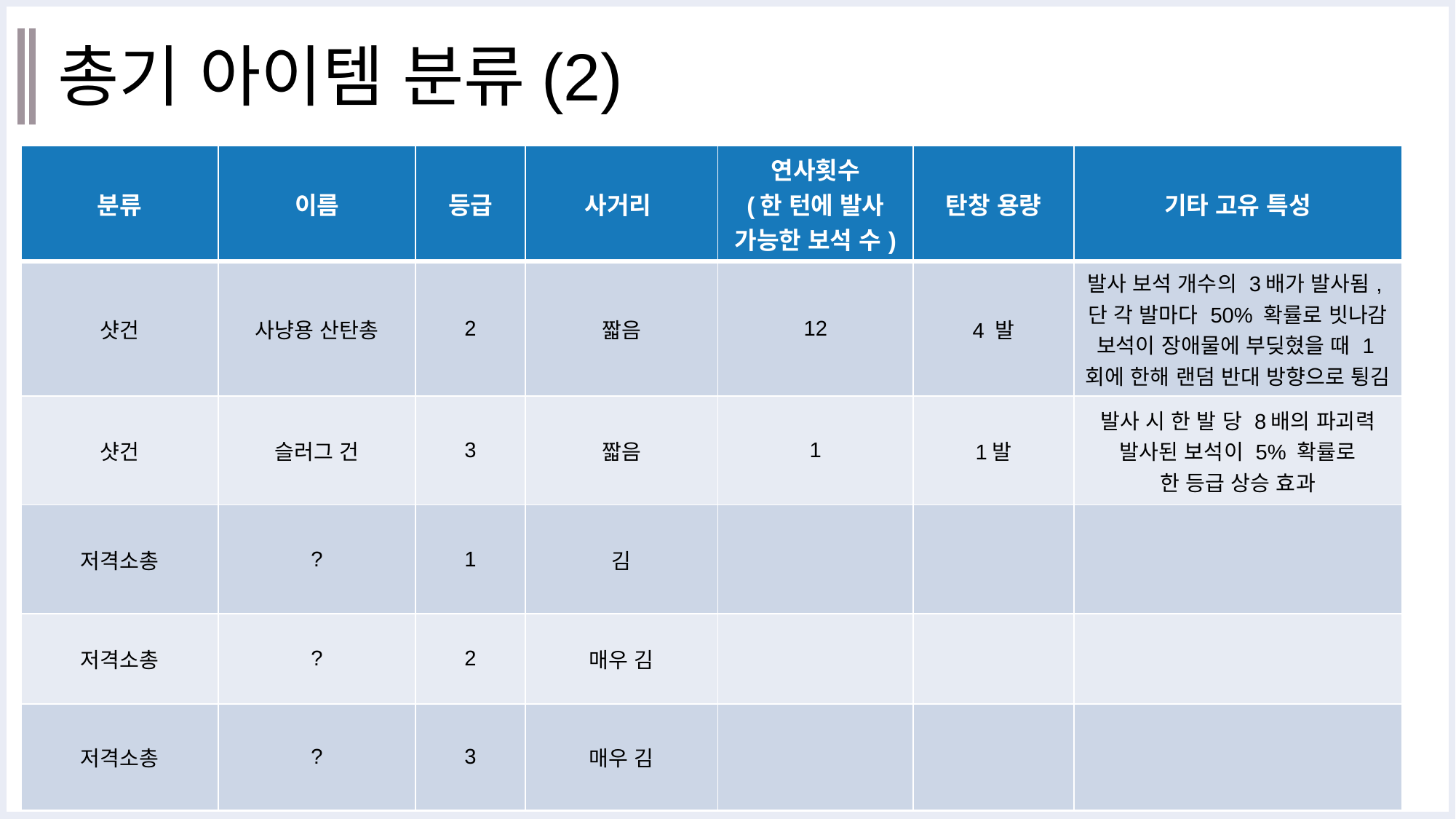

# 총기 아이템 분류(2)
| 분류 | 이름 | 등급 | 사거리 | 연사횟수 (한 턴에 발사 가능한 보석 수) | 탄창 용량 | 기타 고유 특성 |
| --- | --- | --- | --- | --- | --- | --- |
| 샷건 | 사냥용 산탄총 | 2 | 짧음 | 12 | 4 발 | 발사 보석 개수의 3배가 발사됨, 단 각 발마다 50% 확률로 빗나감 보석이 장애물에 부딪혔을 때 1회에 한해 랜덤 반대 방향으로 튕김 |
| 샷건 | 슬러그 건 | 3 | 짧음 | 1 | 1발 | 발사 시 한 발 당 8배의 파괴력 발사된 보석이 5% 확률로 한 등급 상승 효과 |
| 저격소총 | ? | 1 | 김 |  |  |  |
| 저격소총 | ? | 2 | 매우 김 |  |  |  |
| 저격소총 | ? | 3 | 매우 김 |  |  |  |